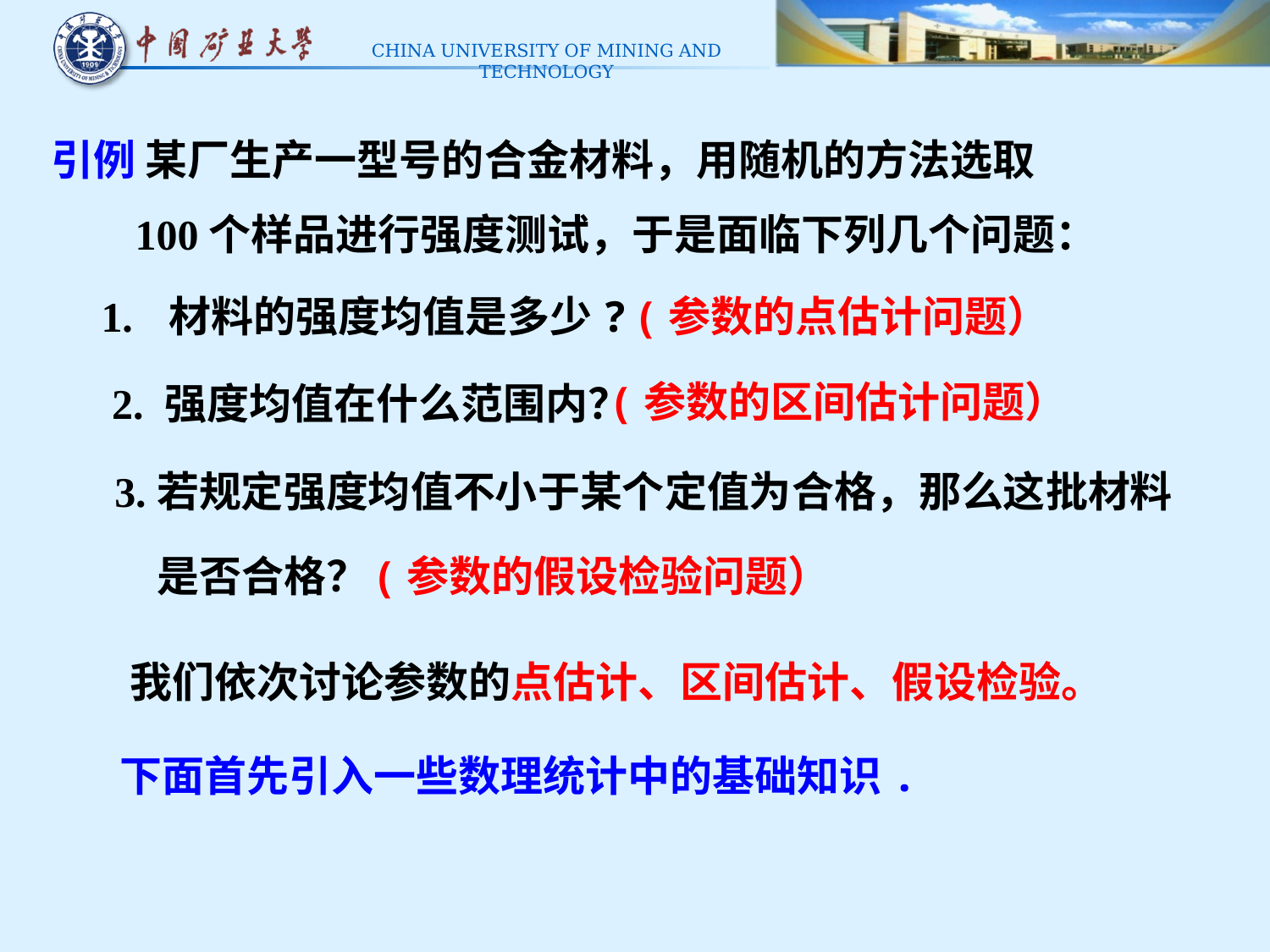

引例 某厂生产一型号的合金材料，用随机的方法选取
100个样品进行强度测试，于是面临下列几个问题：
1. 材料的强度均值是多少?
(参数的点估计问题）
(参数的区间估计问题）
2. 强度均值在什么范围内？
3.若规定强度均值不小于某个定值为合格，那么这批材料
是否合格？
(参数的假设检验问题）
我们依次讨论参数的点估计、区间估计、假设检验。
下面首先引入一些数理统计中的基础知识.